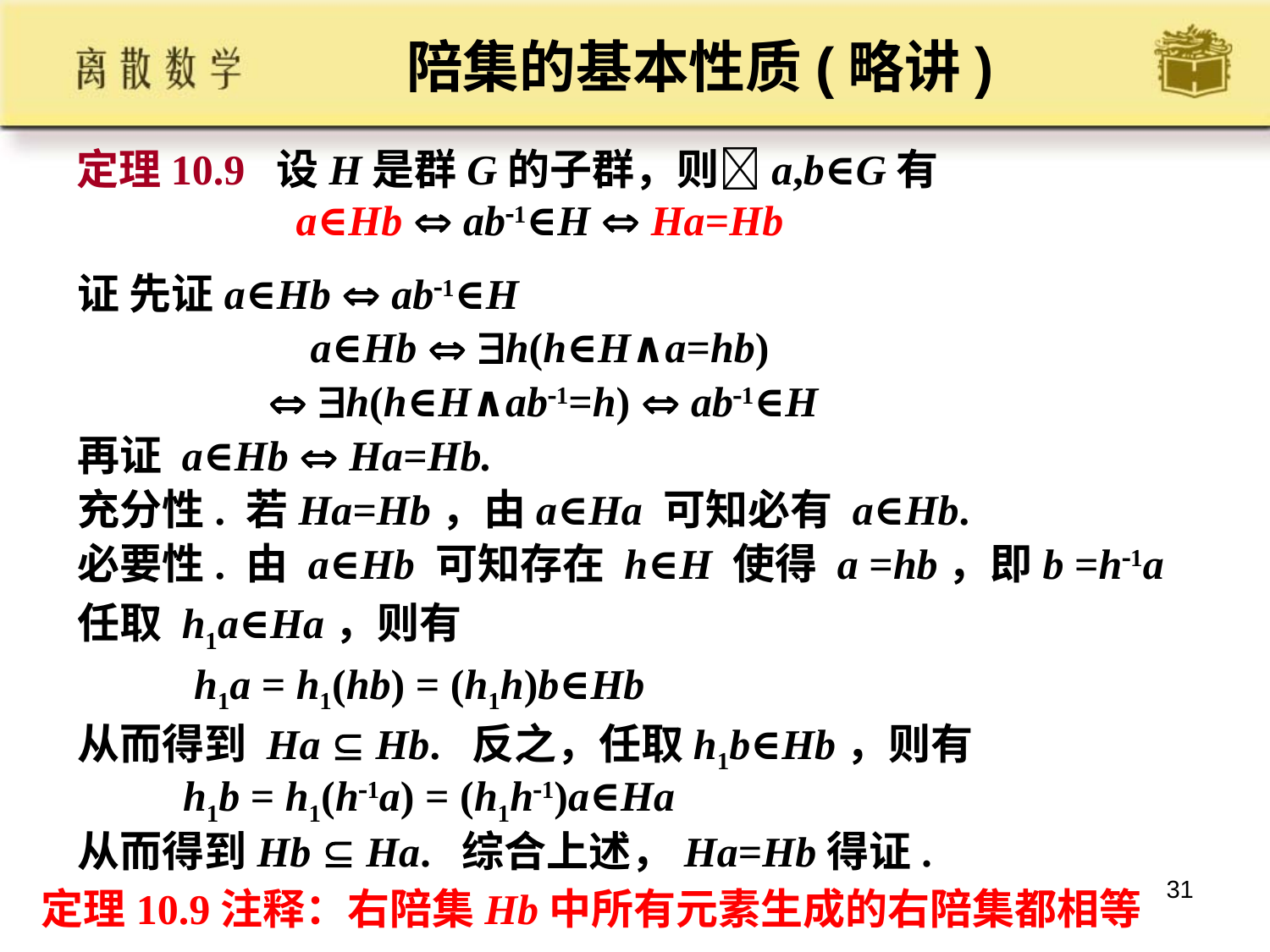

# 陪集的基本性质(略讲)
定理10.9  设H是群G的子群，则∀a,b∈G有
                 a∈Hb ⇔ ab−1∈H ⇔ Ha=Hb
证 先证a∈Hb ⇔ ab−1∈H
                      a∈Hb ⇔ ∃h(h∈H∧a=hb)
                  ⇔ ∃h(h∈H∧ab−1=h) ⇔ ab−1∈H
再证 a∈Hb ⇔ Ha=Hb.
充分性. 若Ha=Hb，由a∈Ha 可知必有 a∈Hb.
必要性. 由 a∈Hb 可知存在 h∈H 使得 a =hb，即b =h−1a
任取 h1a∈Ha，则有
           h1a = h1(hb) = (h1h)b∈Hb
从而得到 Ha ⊆ Hb.  反之，任取h1b∈Hb，则有
     h1b = h1(h−1a) = (h1h−1)a∈Ha
从而得到Hb ⊆ Ha.  综合上述，Ha=Hb得证.
31
定理10.9注释：右陪集Hb中所有元素生成的右陪集都相等